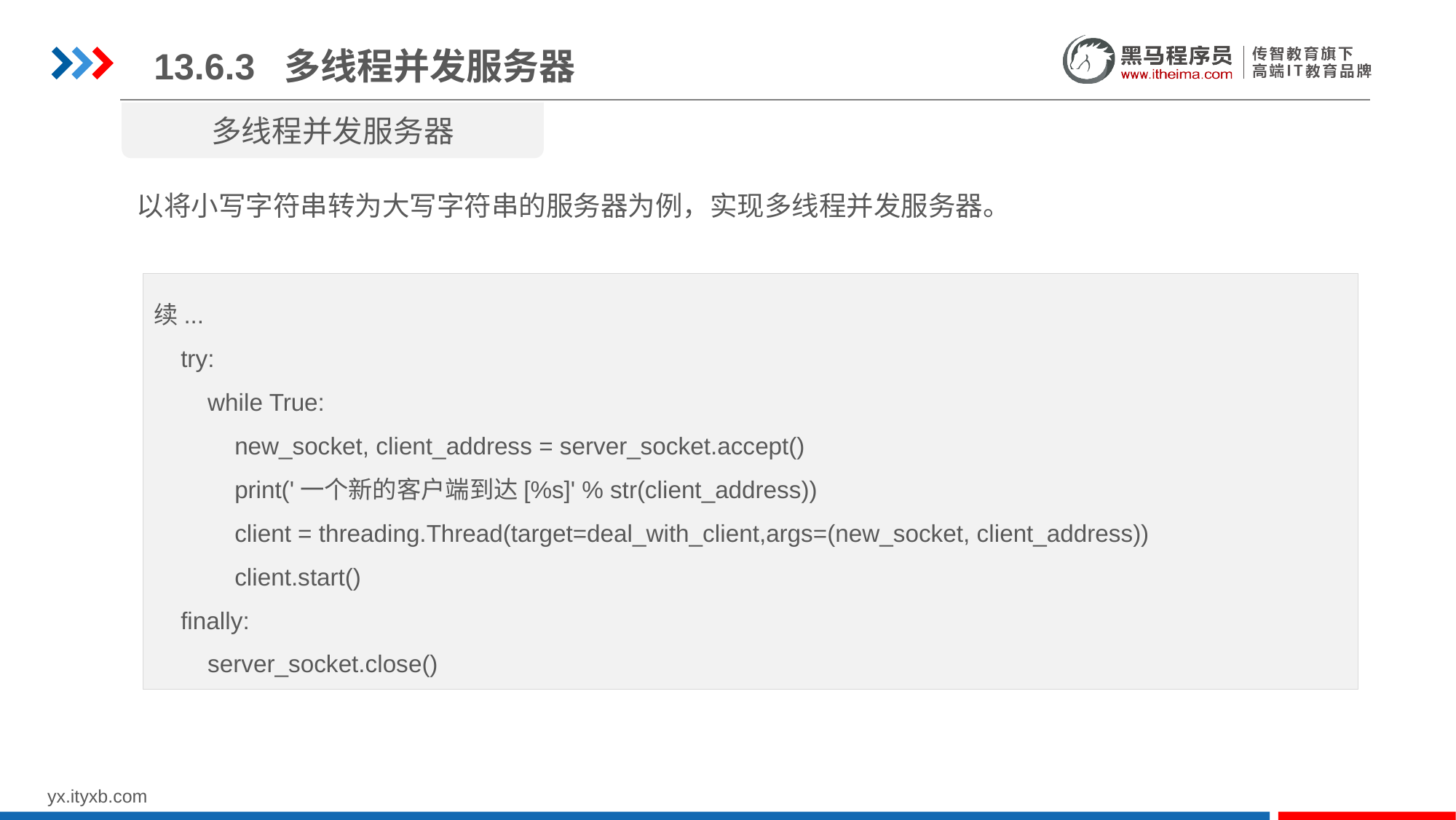

13.6.3  多线程并发服务器

多线程并发服务器
以将小写字符串转为大写字符串的服务器为例，实现多线程并发服务器。
续...
    try:
        while True:
            new_socket, client_address = server_socket.accept()
            print('一个新的客户端到达[%s]' % str(client_address))
            client = threading.Thread(target=deal_with_client,args=(new_socket, client_address))
            client.start()
    finally:
        server_socket.close()